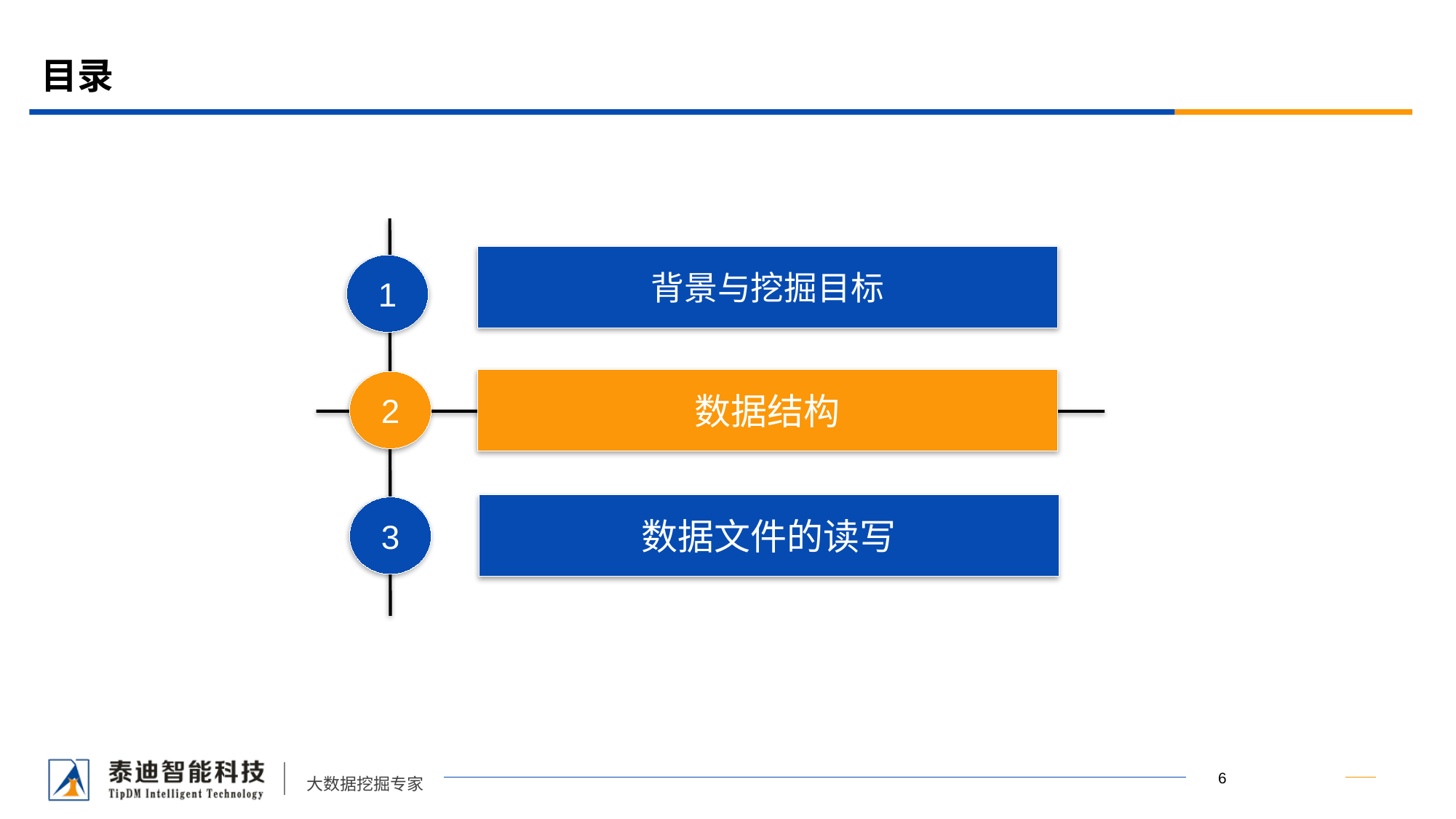

# 目录
背景与挖掘目标
1
数据结构
2

数据文件的读写
3